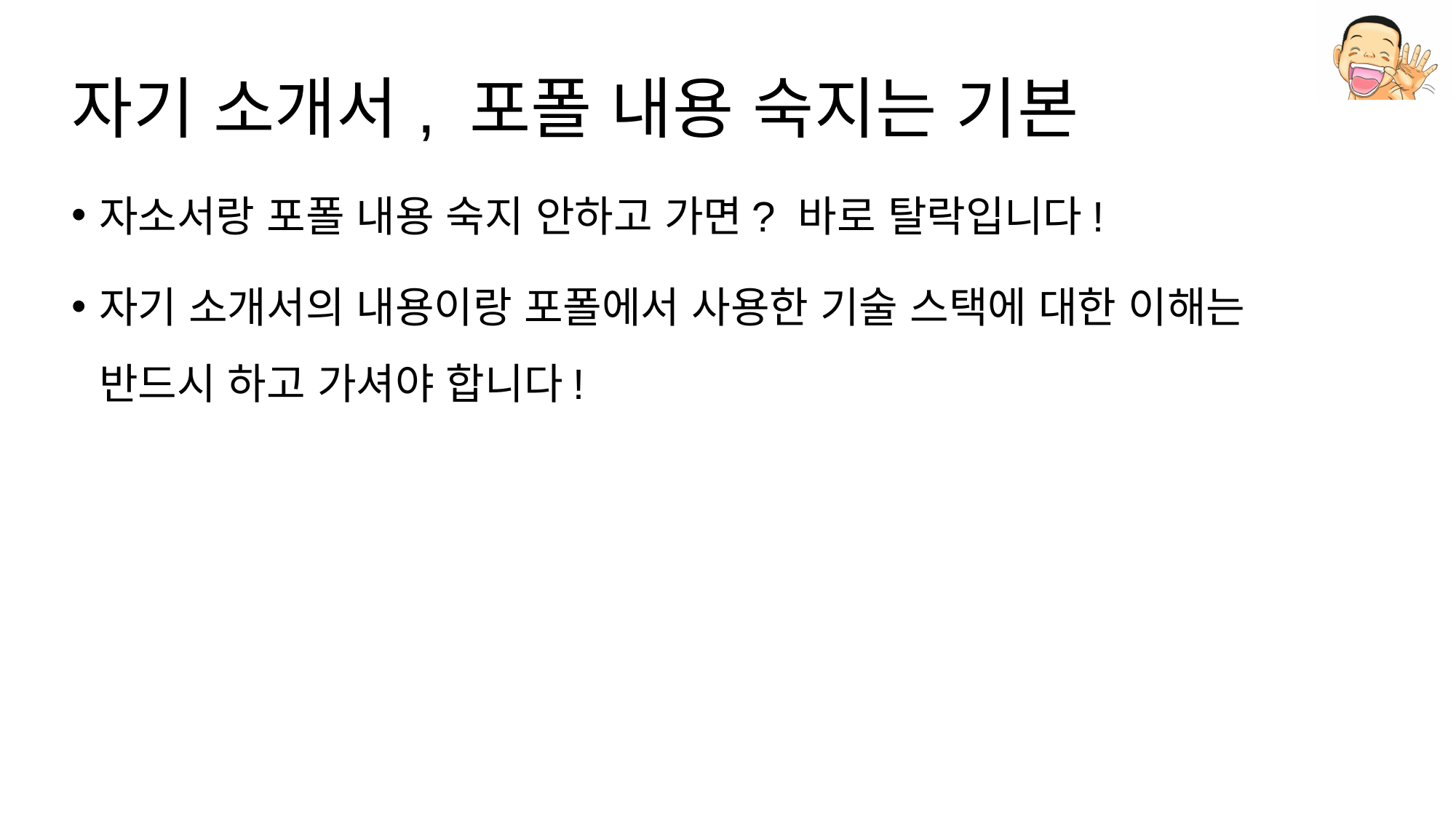

# 자기 소개서, 포폴 내용 숙지는 기본
자소서랑 포폴 내용 숙지 안하고 가면? 바로 탈락입니다!
자기 소개서의 내용이랑 포폴에서 사용한 기술 스택에 대한 이해는 반드시 하고 가셔야 합니다!